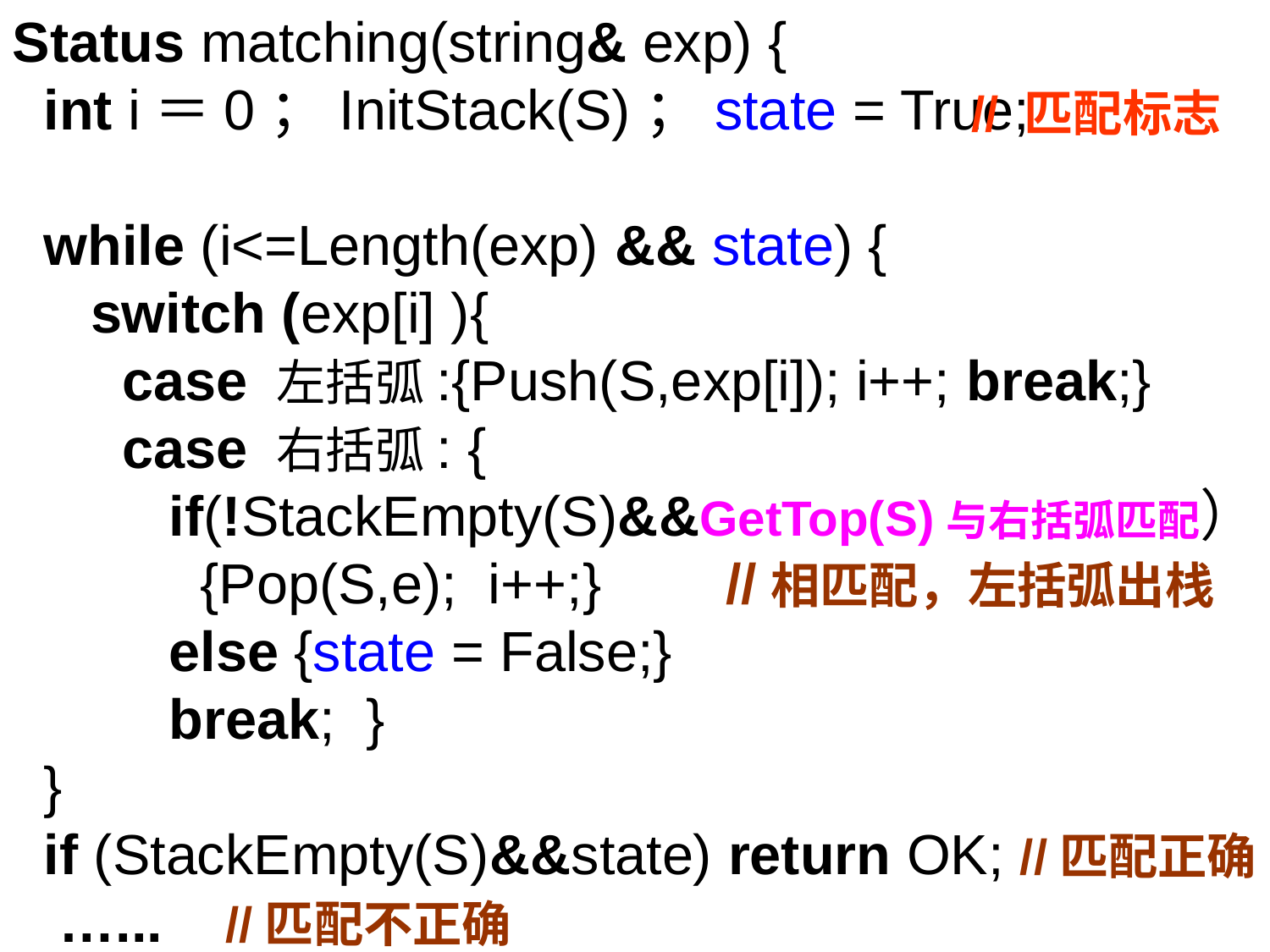

Status matching(string& exp) {
  int i＝0；InitStack(S)；state = True;
  while (i<=Length(exp) && state) {
     switch (exp[i] ){
       case 左括弧:{Push(S,exp[i]); i++; break;}
       case 右括弧: {
          if(!StackEmpty(S)&&GetTop(S)与右括弧匹配）
            {Pop(S,e);  i++;}	     //相匹配，左括弧出栈
          else {state = False;}
          break;  }
  }
  if (StackEmpty(S)&&state) return OK; //匹配正确
   …...    //匹配不正确
// 匹配标志